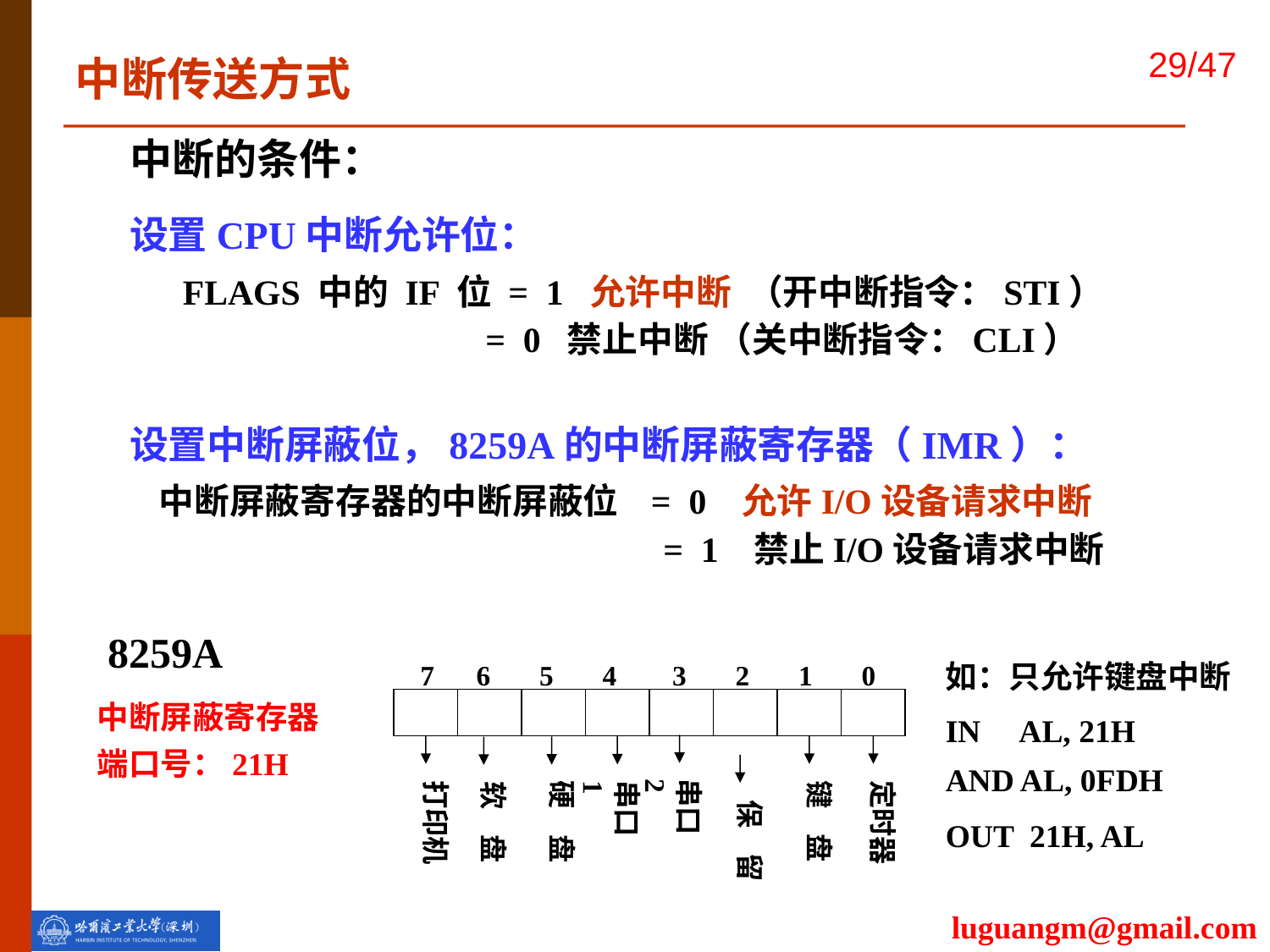

中断传送方式
中断的条件：
设置CPU中断允许位：
     FLAGS 中的 IF 位 =  1  允许中断  （开中断指令：STI）
                                        =  0  禁止中断 （关中断指令：CLI）

设置中断屏蔽位，8259A的中断屏蔽寄存器（IMR）：
  中断屏蔽寄存器的中断屏蔽位   =  0   允许I/O设备请求中断
                                                            =  1   禁止I/O设备请求中断
8259A
  7      6       5       4        3       2       1       0

中断屏蔽寄存器
端口号：21H

串口  2
打印机
键    盘
定时器
串口  1
硬    盘
软    盘

保    留
如：只允许键盘中断
IN     AL, 21H
AND AL, 0FDH
OUT  21H, AL